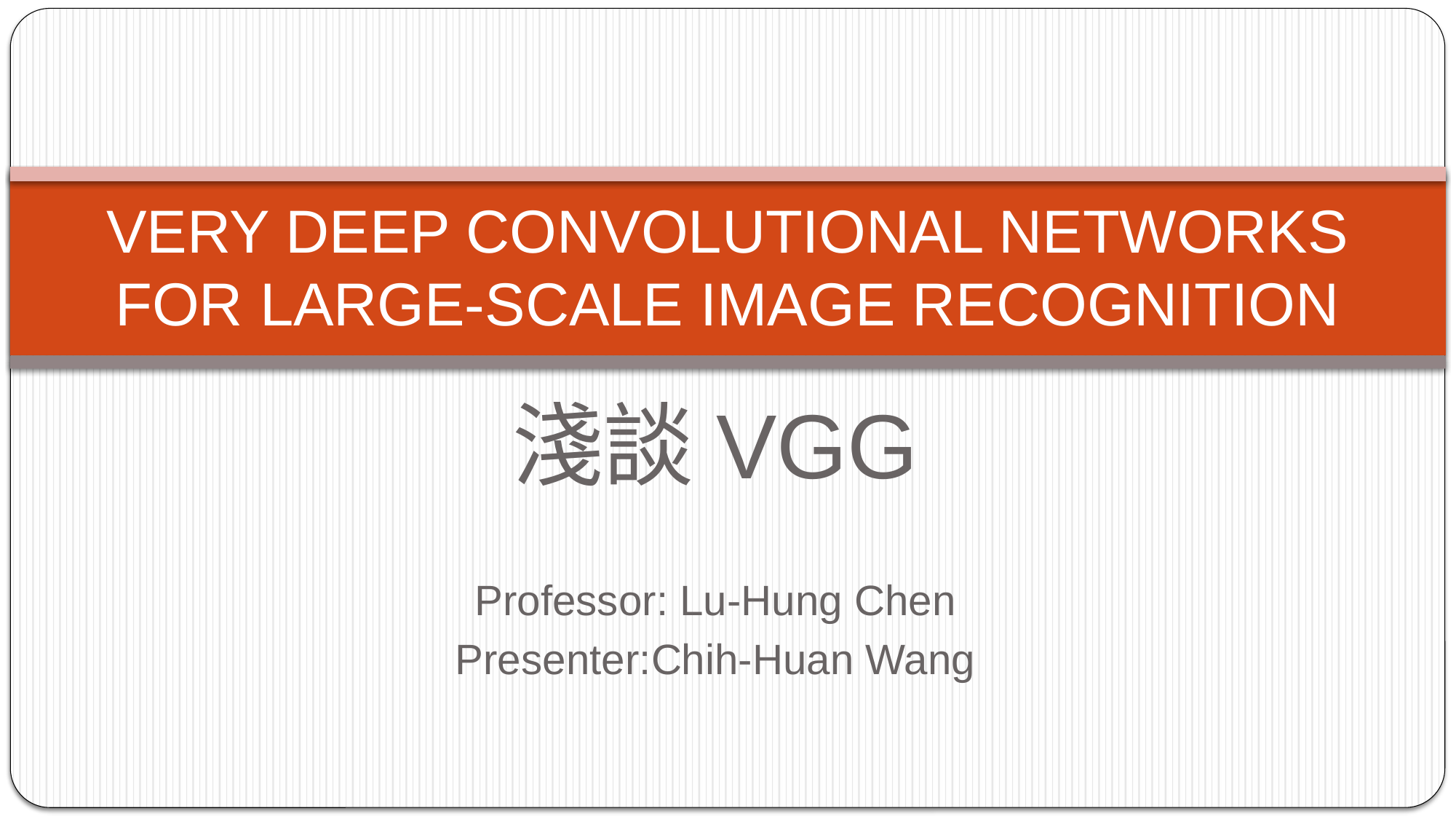

# VERY DEEP CONVOLUTIONAL NETWORKS FOR LARGE-SCALE IMAGE RECOGNITION
淺談VGG

Professor: Lu-Hung Chen
Presenter:Chih-Huan Wang